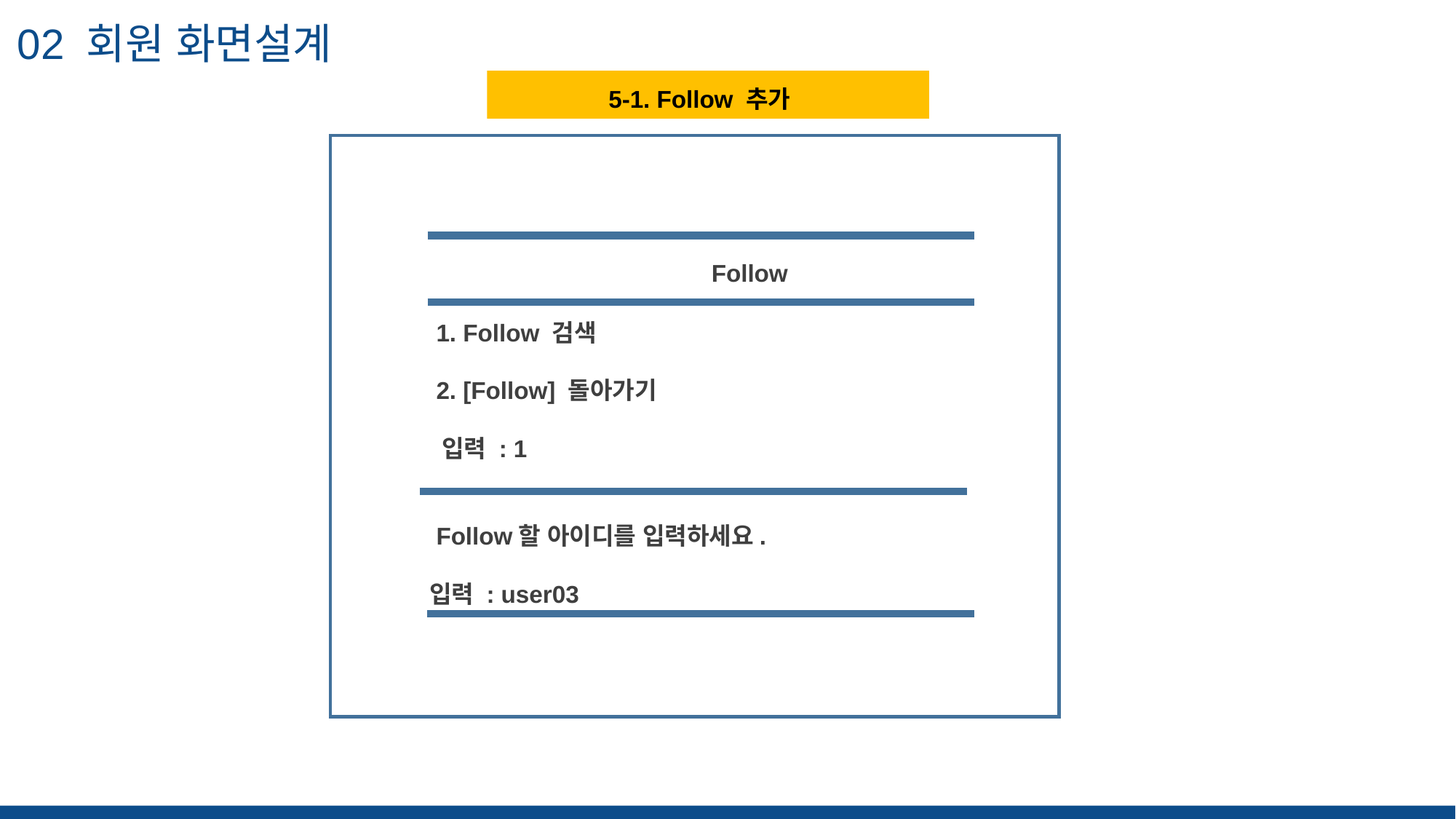

02 회원 화면설계

 5-1. Follow 추가
“ 해당 슬라이드의 핵심 을 적어주세요 ”

	                Follow
 1. Follow 검색

 2. [Follow] 돌아가기

 입력 : 1

 Follow할 아이디를 입력하세요.

입력 : user03